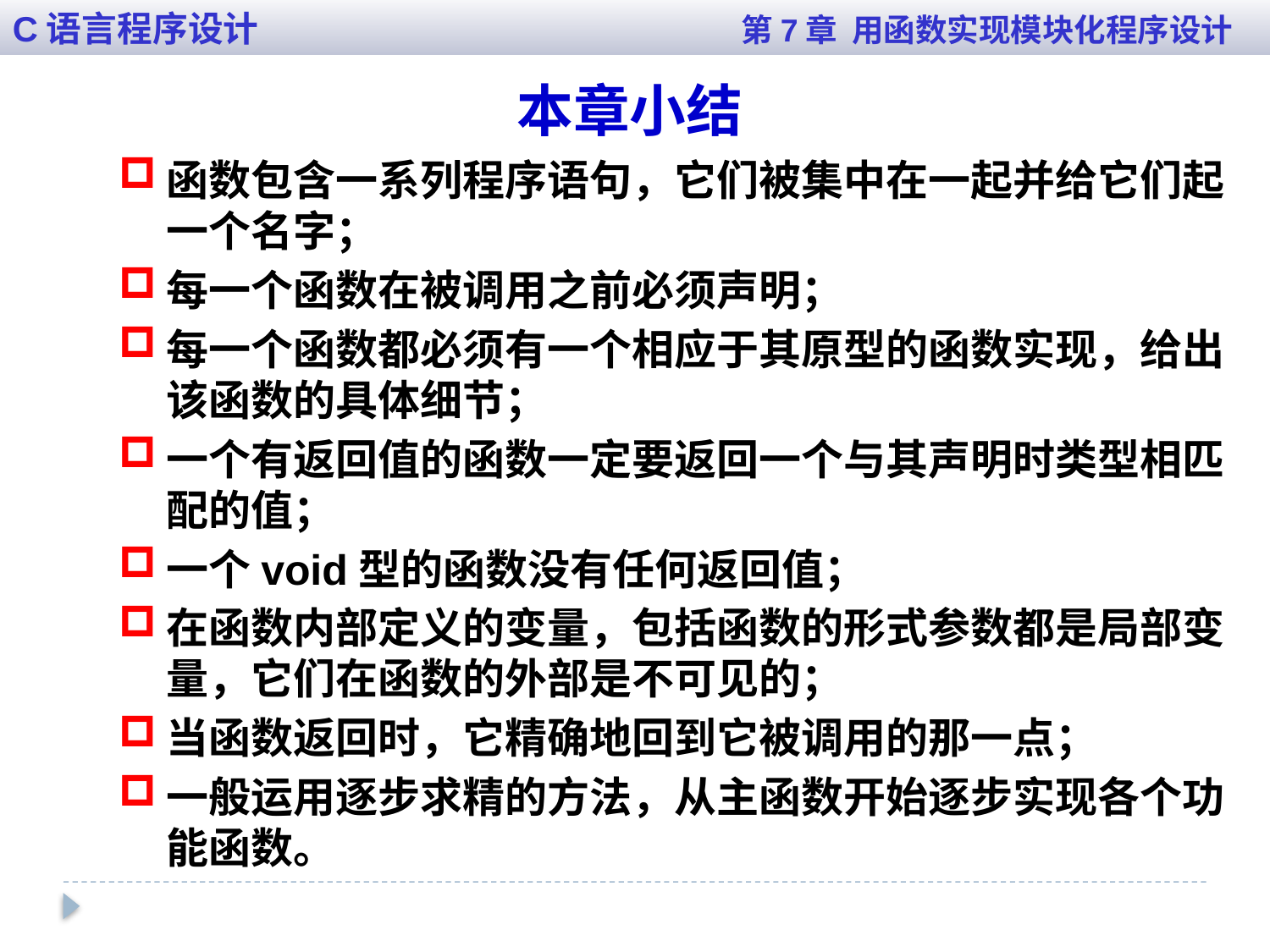

C语言程序设计                                                            第7章  用函数实现模块化程序设计
本章小结
函数包含一系列程序语句，它们被集中在一起并给它们起一个名字；
每一个函数在被调用之前必须声明；
每一个函数都必须有一个相应于其原型的函数实现，给出该函数的具体细节；
一个有返回值的函数一定要返回一个与其声明时类型相匹配的值；
一个void型的函数没有任何返回值；
在函数内部定义的变量，包括函数的形式参数都是局部变量，它们在函数的外部是不可见的；
当函数返回时，它精确地回到它被调用的那一点；
一般运用逐步求精的方法，从主函数开始逐步实现各个功能函数。